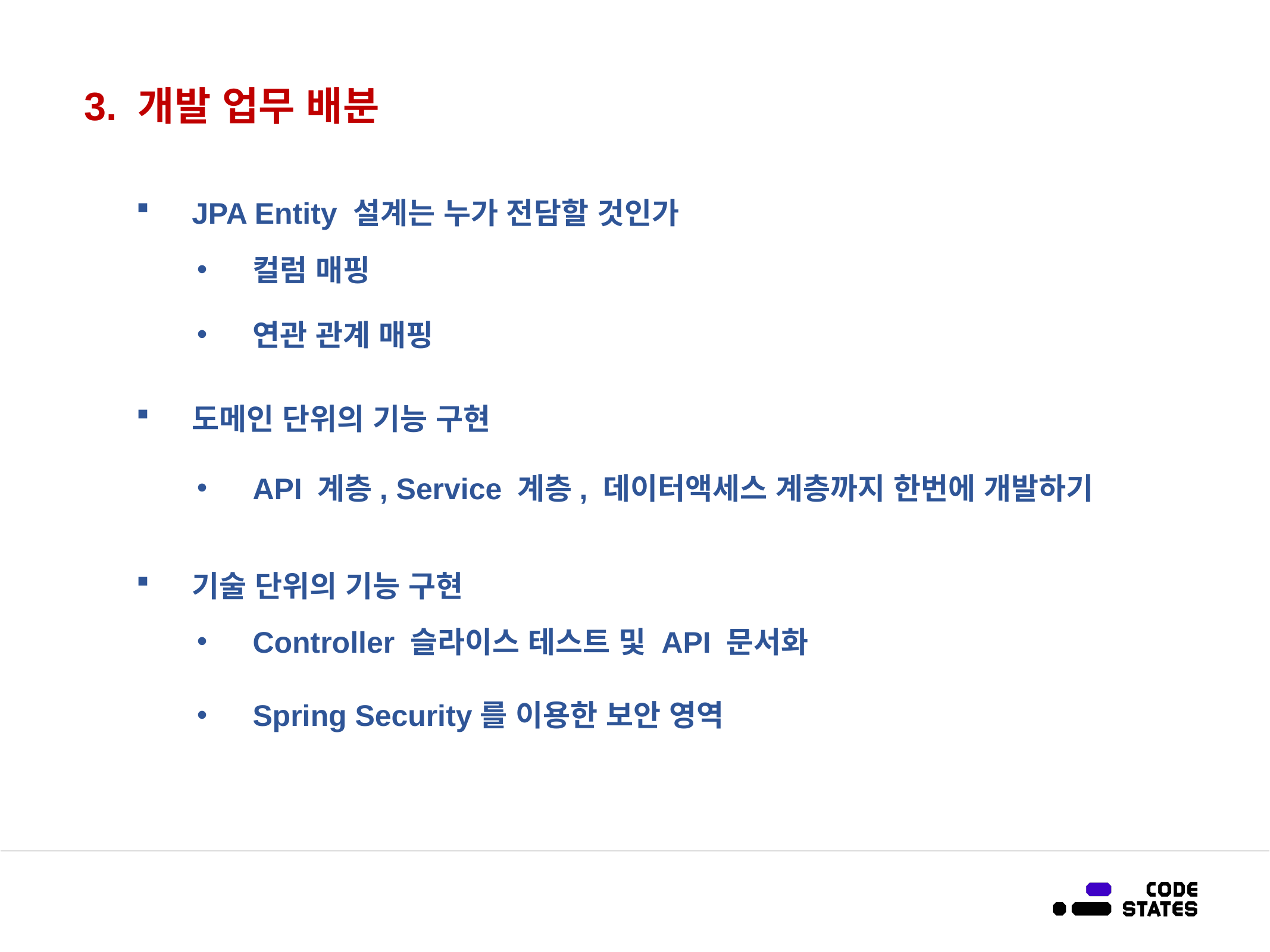

# 3. 개발 업무 배분
JPA Entity 설계는 누가 전담할 것인가
컬럼 매핑
연관 관계 매핑
도메인 단위의 기능 구현
API 계층, Service 계층, 데이터액세스 계층까지 한번에 개발하기
기술 단위의 기능 구현
Controller 슬라이스 테스트 및 API 문서화
Spring Security를 이용한 보안 영역